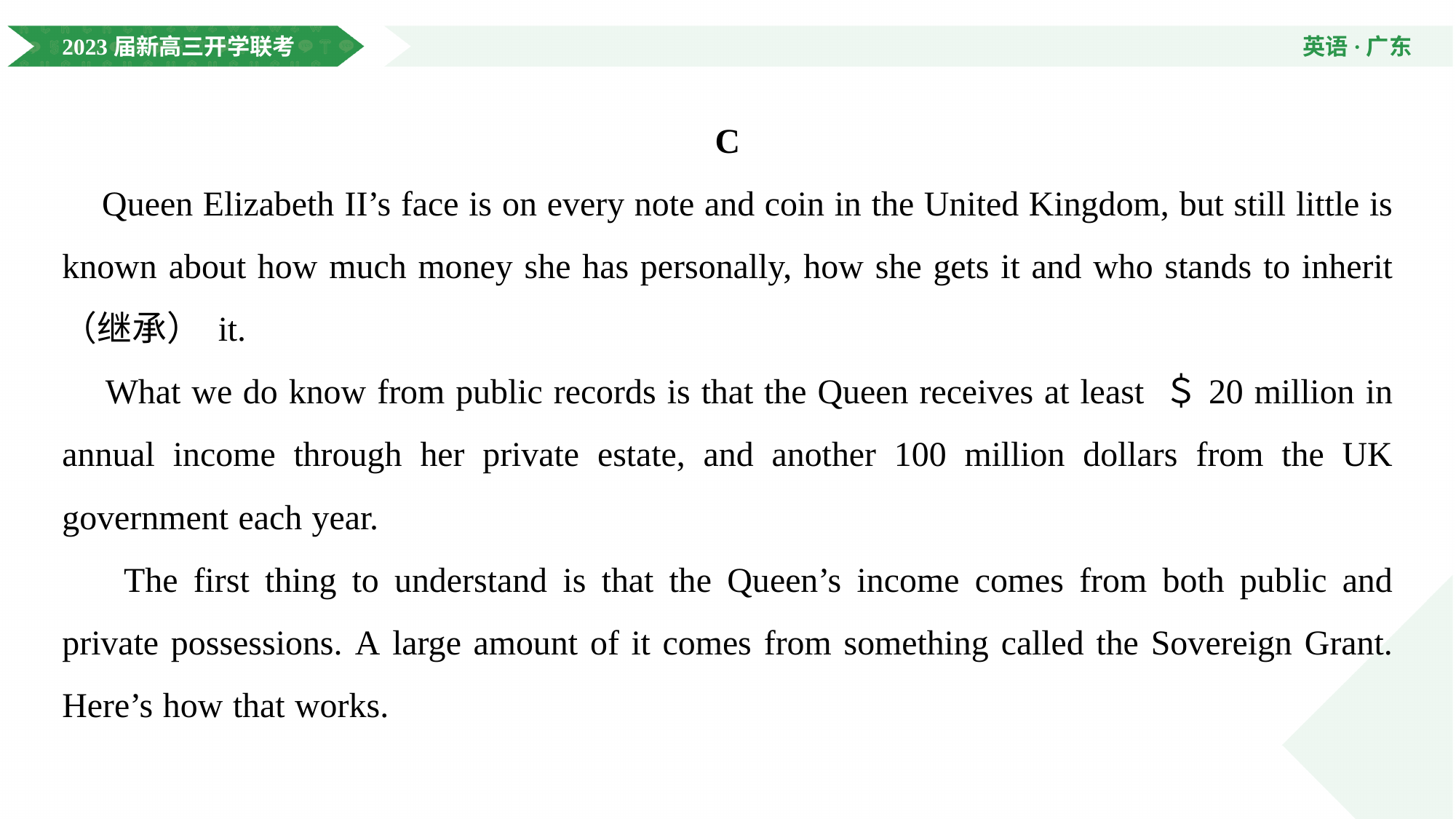

C
    Queen Elizabeth II’s face is on every note and coin in the United Kingdom, but still little is known about how much money she has personally, how she gets it and who stands to inherit （继承） it.
    What we do know from public records is that the Queen receives at least ＄20 million in annual income through her private estate, and another 100 million dollars from the UK government each year.
    The first thing to understand is that the Queen’s income comes from both public and private possessions. A large amount of it comes from something called the Sovereign Grant. Here’s how that works.